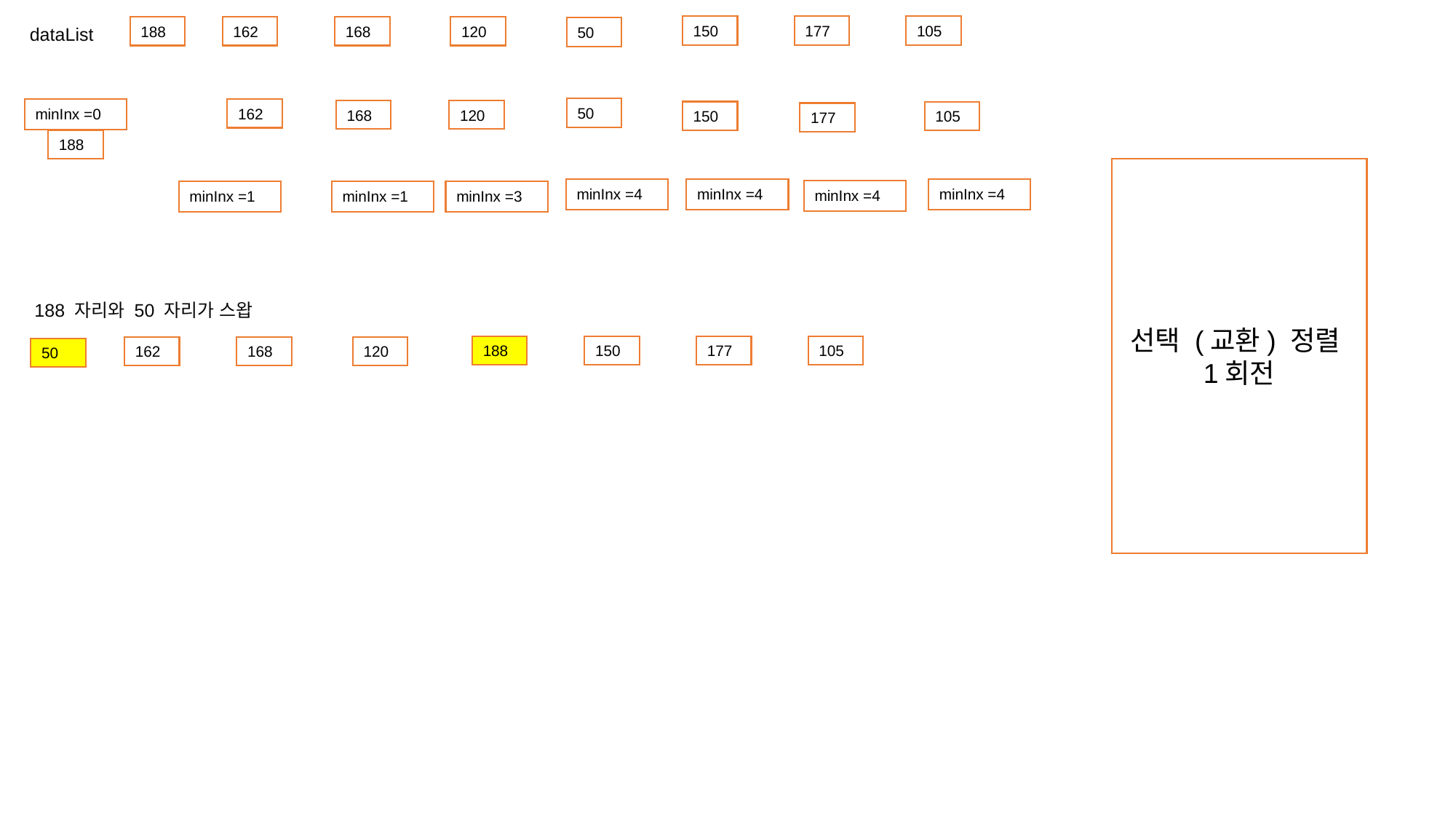

105
177
150
168
120
162
188
dataList
50
50
162
minInx =0
168
120
150
105
177
188
선택 (교환) 정렬
1회전
minInx =4
minInx =4
minInx =4
minInx =4
minInx =1
minInx =1
minInx =3
188 자리와 50 자리가 스왑
188
105
177
150
168
120
162
50